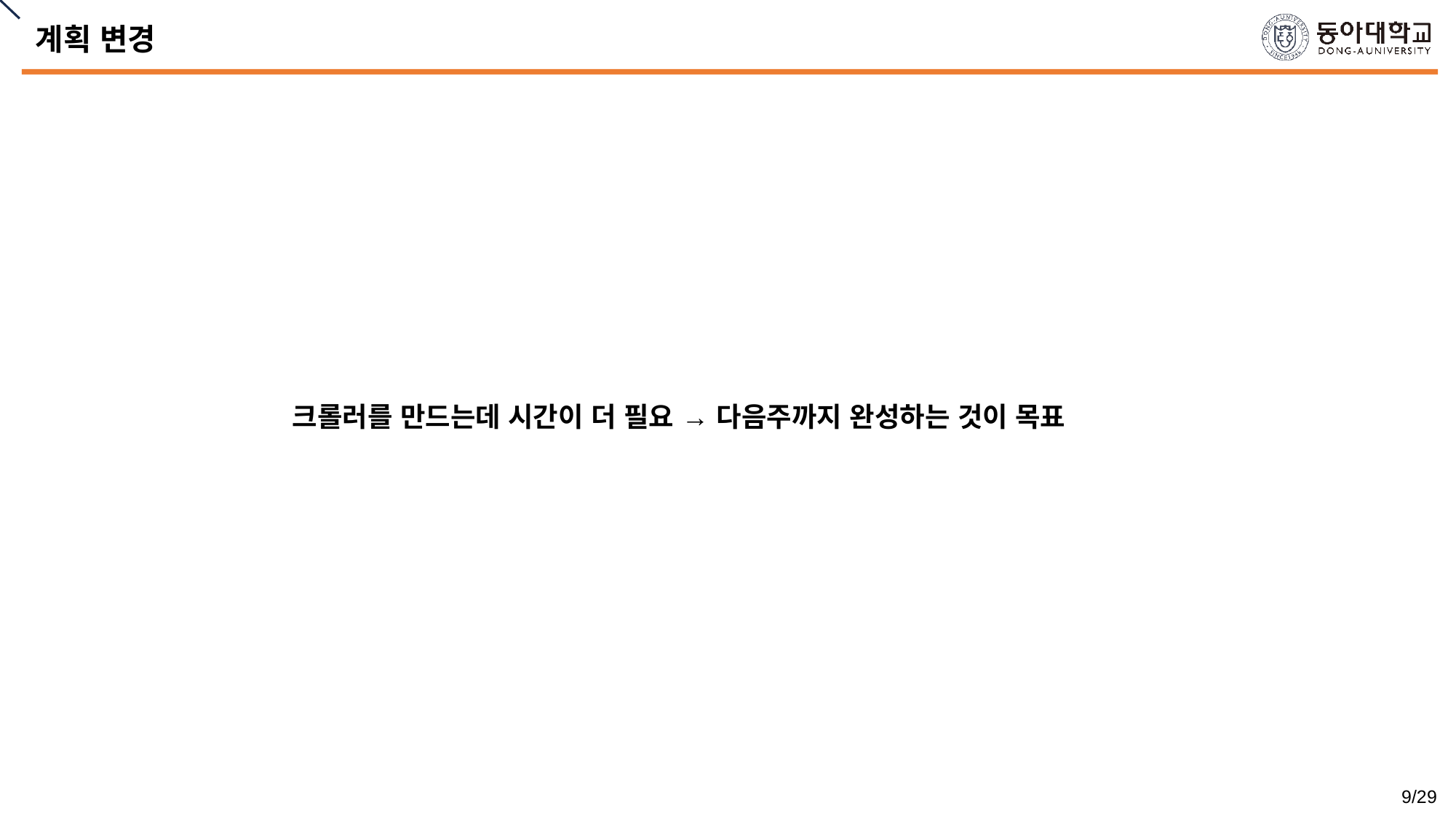

# 계획 변경
크롤러를 만드는데 시간이 더 필요 → 다음주까지 완성하는 것이 목표